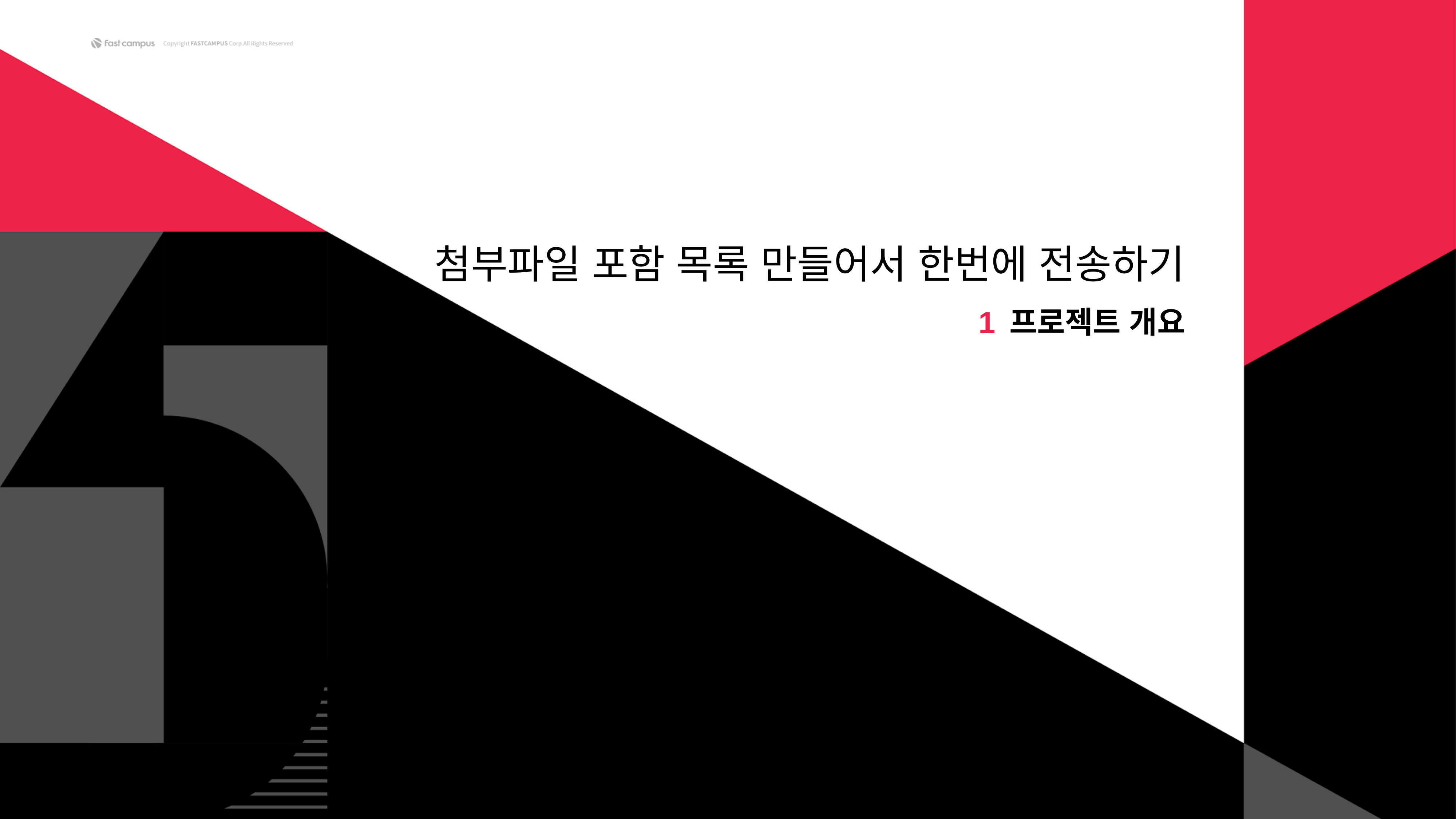

# 첨부파일 포함 목록 만들어서 한번에 전송하기
프로젝트 개요
1